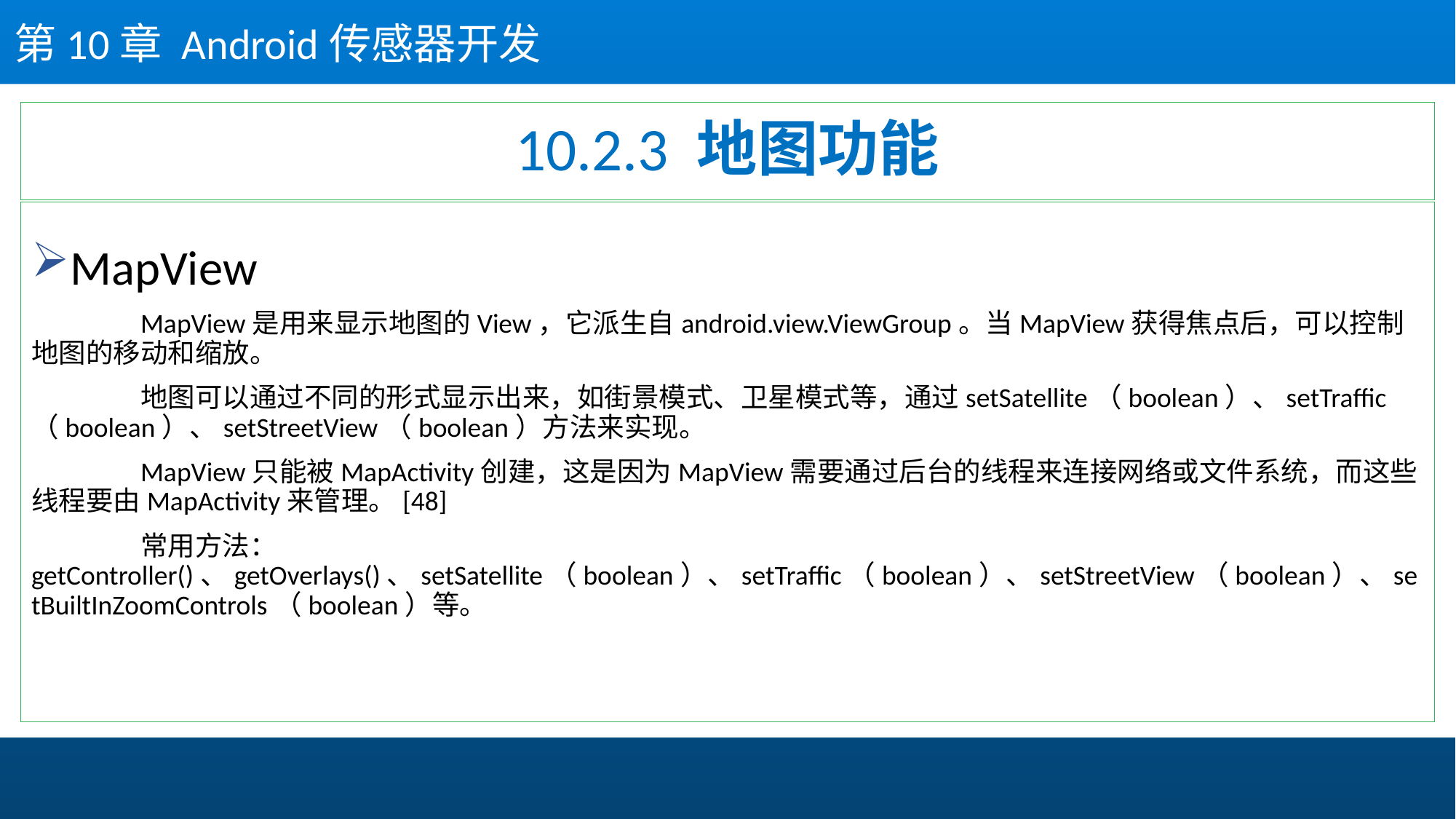

第10章 Android传感器开发

# 10.2.3 地图功能
MapView
	MapView是用来显示地图的View，它派生自android.view.ViewGroup。当MapView获得焦点后，可以控制地图的移动和缩放。
	地图可以通过不同的形式显示出来，如街景模式、卫星模式等，通过setSatellite（boolean）、setTraffic（boolean）、setStreetView（boolean）方法来实现。
	MapView只能被MapActivity创建，这是因为MapView需要通过后台的线程来连接网络或文件系统，而这些线程要由MapActivity来管理。[48]
	常用方法：getController()、getOverlays()、setSatellite（boolean）、setTraffic（boolean）、setStreetView（boolean）、setBuiltInZoomControls（boolean）等。